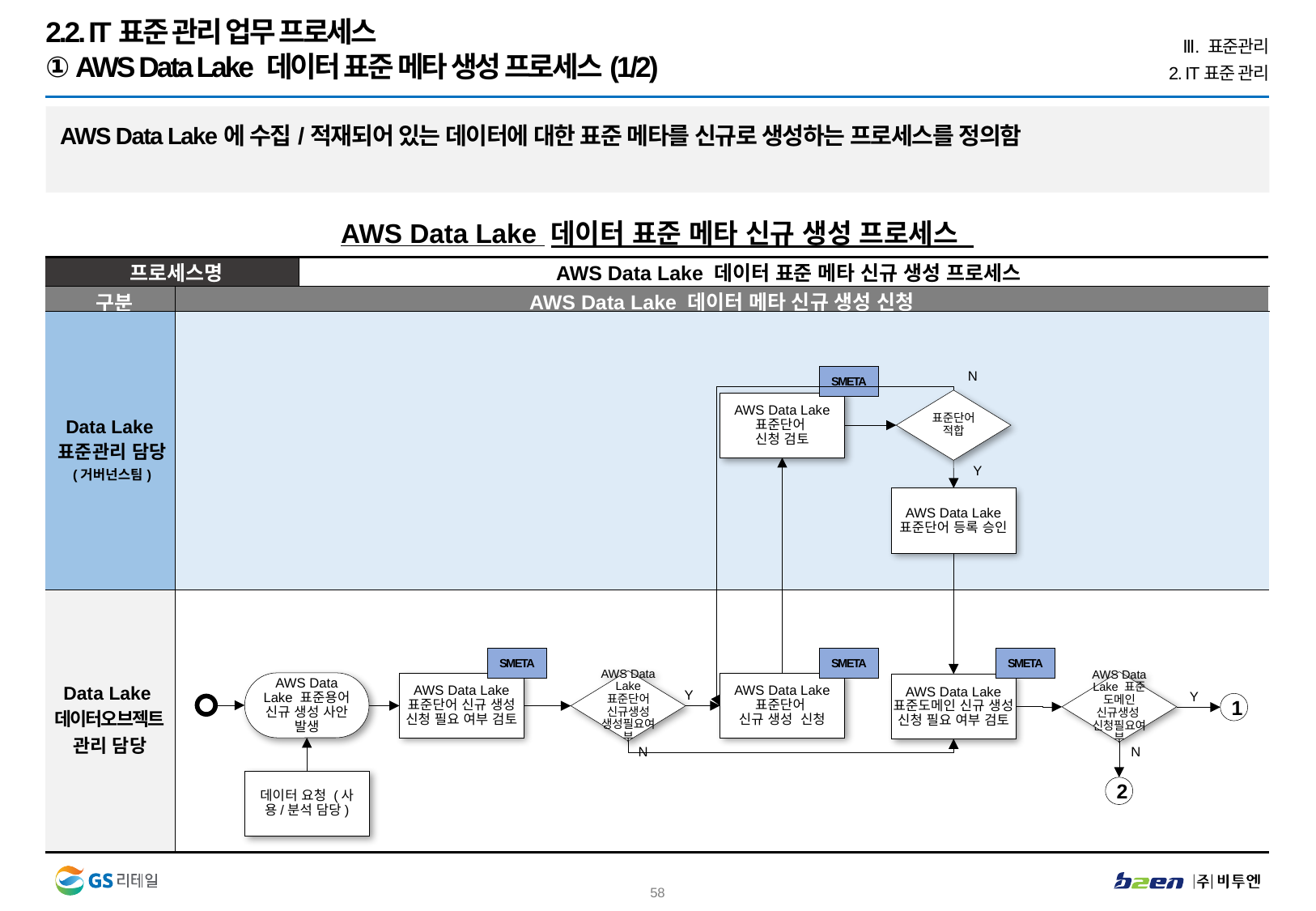

2.2. IT표준 관리 업무 프로세스
① AWS Data Lake 데이터 표준 메타 생성 프로세스(1/2)
Ⅲ. 표준관리
2. IT표준 관리
AWS Data Lake에 수집/적재되어 있는 데이터에 대한 표준 메타를 신규로 생성하는 프로세스를 정의함
AWS Data Lake 데이터 표준 메타 신규 생성 프로세스
| 프로세스명 |  | AWS Data Lake 데이터 표준 메타 신규 생성 프로세스 |
| --- | --- | --- |
| 구분 | AWS Data Lake 데이터 메타 신규 생성 신청 |  |
| Data Lake 표준관리 담당 (거버넌스팀) |  |  |
| Data Lake 데이터오브젝트 관리 담당 |  |  |
N
SMETA
표준단어 적합
AWS Data Lake 표준단어
신청 검토
Y
AWS Data Lake 표준단어 등록 승인
SMETA
SMETA
SMETA
AWS Data Lake 표준단어 신규생성 생성필요여부
AWS Data Lake 표준
도메인 신규생성  신청필요여부
AWS Data Lake 표준용어 신규 생성 사안 발생
AWS Data Lake 표준단어 신규 생성 신청 필요 여부 검토
AWS Data Lake 표준단어
신규 생성  신청
AWS Data Lake 표준도메인 신규 생성 신청 필요 여부 검토
Y
Y
1

N
N
데이터 요청 (사용/분석 담당)
2
58